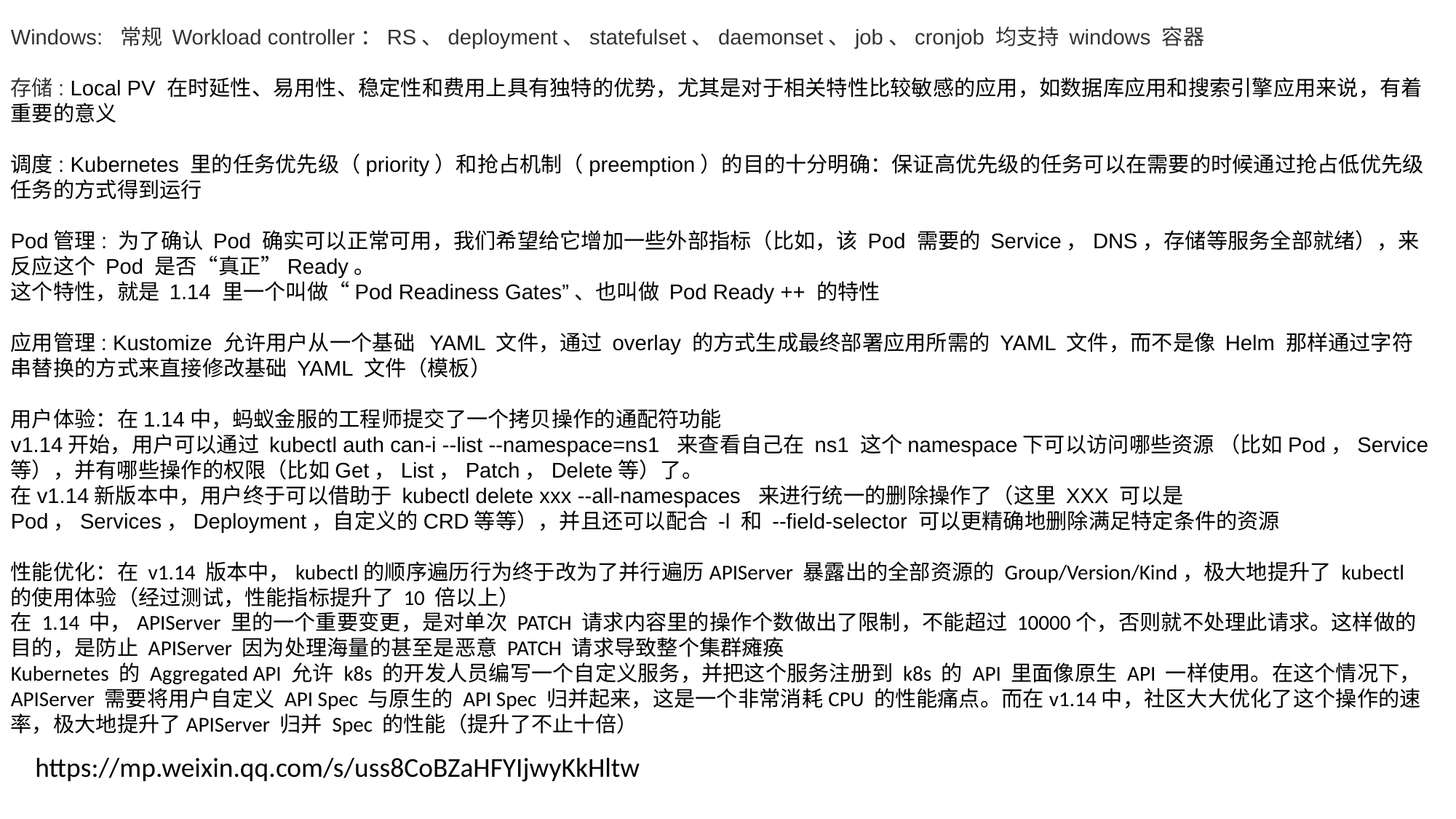

Windows:  常规 Workload controller：RS、deployment、statefulset、daemonset、job、cronjob 均支持 windows 容器

存储: Local PV 在时延性、易用性、稳定性和费用上具有独特的优势，尤其是对于相关特性比较敏感的应用，如数据库应用和搜索引擎应用来说，有着重要的意义

调度: Kubernetes 里的任务优先级（priority）和抢占机制（preemption）的目的十分明确：保证高优先级的任务可以在需要的时候通过抢占低优先级任务的方式得到运行

Pod管理: 为了确认 Pod 确实可以正常可用，我们希望给它增加一些外部指标（比如，该 Pod 需要的 Service，DNS，存储等服务全部就绪），来反应这个 Pod 是否“真正”Ready。
这个特性，就是 1.14 里一个叫做“Pod Readiness Gates”、也叫做 Pod Ready ++ 的特性

应用管理: Kustomize 允许用户从一个基础  YAML 文件，通过 overlay 的方式生成最终部署应用所需的 YAML 文件，而不是像 Helm 那样通过字符串替换的方式来直接修改基础 YAML 文件（模板）

用户体验：在1.14中，蚂蚁金服的工程师提交了一个拷贝操作的通配符功能
v1.14开始，用户可以通过 kubectl auth can-i --list --namespace=ns1  来查看自己在 ns1 这个namespace下可以访问哪些资源 （比如Pod，Service等），并有哪些操作的权限（比如Get，List，Patch，Delete等）了。
在v1.14新版本中，用户终于可以借助于 kubectl delete xxx --all-namespaces  来进行统一的删除操作了（这里 XXX 可以是Pod，Services，Deployment，自定义的CRD等等），并且还可以配合 -l 和 --field-selector 可以更精确地删除满足特定条件的资源

性能优化：在 v1.14 版本中，kubectl的顺序遍历行为终于改为了并行遍历APIServer 暴露出的全部资源的 Group/Version/Kind，极大地提升了 kubectl 的使用体验（经过测试，性能指标提升了 10 倍以上）
在 1.14 中，APIServer 里的一个重要变更，是对单次 PATCH 请求内容里的操作个数做出了限制，不能超过 10000个，否则就不处理此请求。这样做的目的，是防止 APIServer 因为处理海量的甚至是恶意 PATCH 请求导致整个集群瘫痪
Kubernetes 的 Aggregated API 允许 k8s 的开发人员编写一个自定义服务，并把这个服务注册到 k8s 的 API 里面像原生 API 一样使用。在这个情况下，APIServer 需要将用户自定义 API Spec 与原生的 API Spec 归并起来，这是一个非常消耗CPU 的性能痛点。而在v1.14中，社区大大优化了这个操作的速率，极大地提升了APIServer 归并 Spec 的性能（提升了不止十倍）
https://mp.weixin.qq.com/s/uss8CoBZaHFYIjwyKkHltw